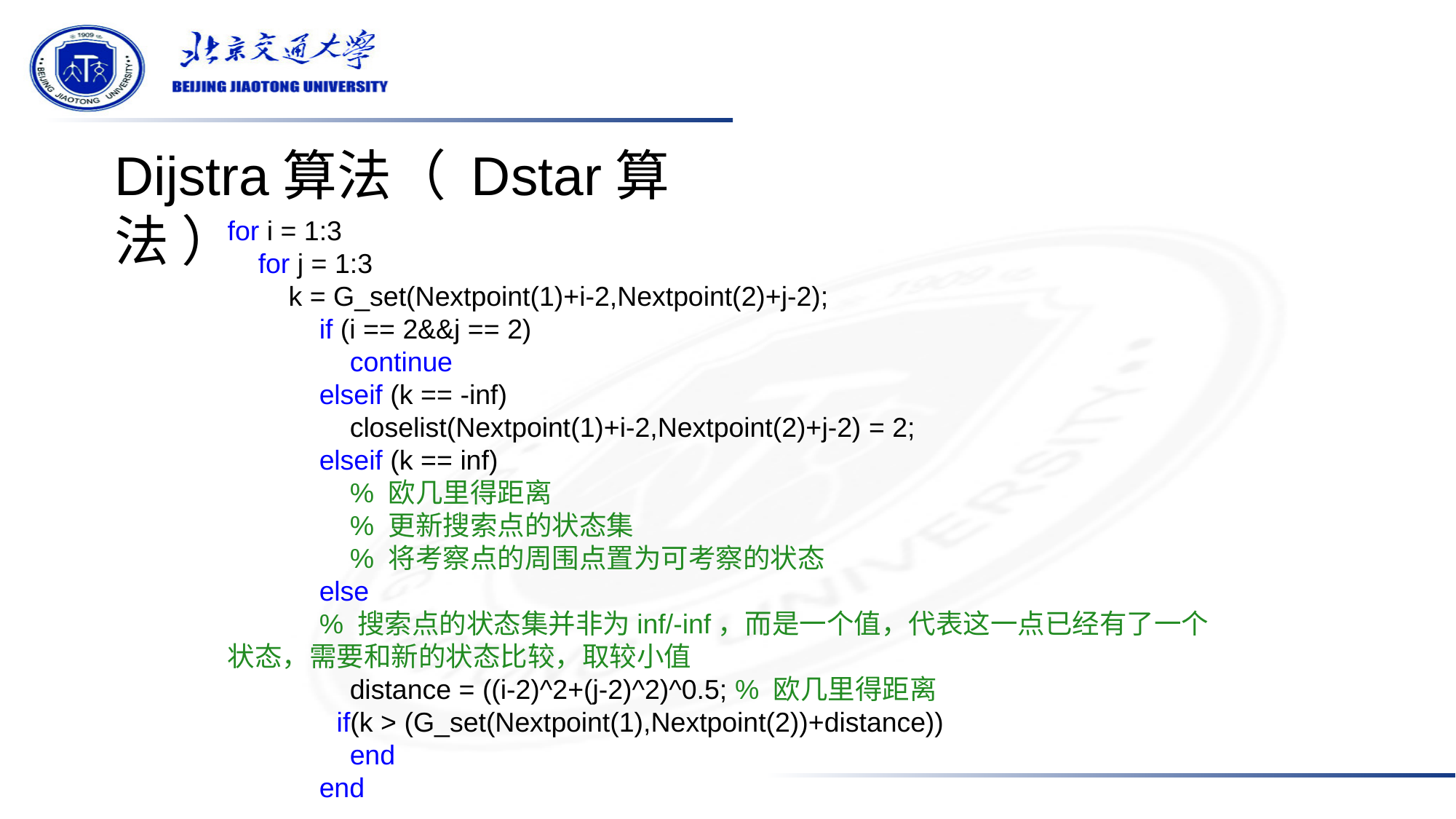

Dijstra算法（ Dstar算法 ）
for i = 1:3
    for j = 1:3
        k = G_set(Nextpoint(1)+i-2,Nextpoint(2)+j-2);
            if (i == 2&&j == 2)
                continue
            elseif (k == -inf)
                closelist(Nextpoint(1)+i-2,Nextpoint(2)+j-2) = 2;
            elseif (k == inf)
                % 欧几里得距离
                % 更新搜索点的状态集
                % 将考察点的周围点置为可考察的状态
            else
            % 搜索点的状态集并非为inf/-inf，而是一个值，代表这一点已经有了一个状态，需要和新的状态比较，取较小值
                distance = ((i-2)^2+(j-2)^2)^0.5; % 欧几里得距离
             	if(k > (G_set(Nextpoint(1),Nextpoint(2))+distance))
                end
            end